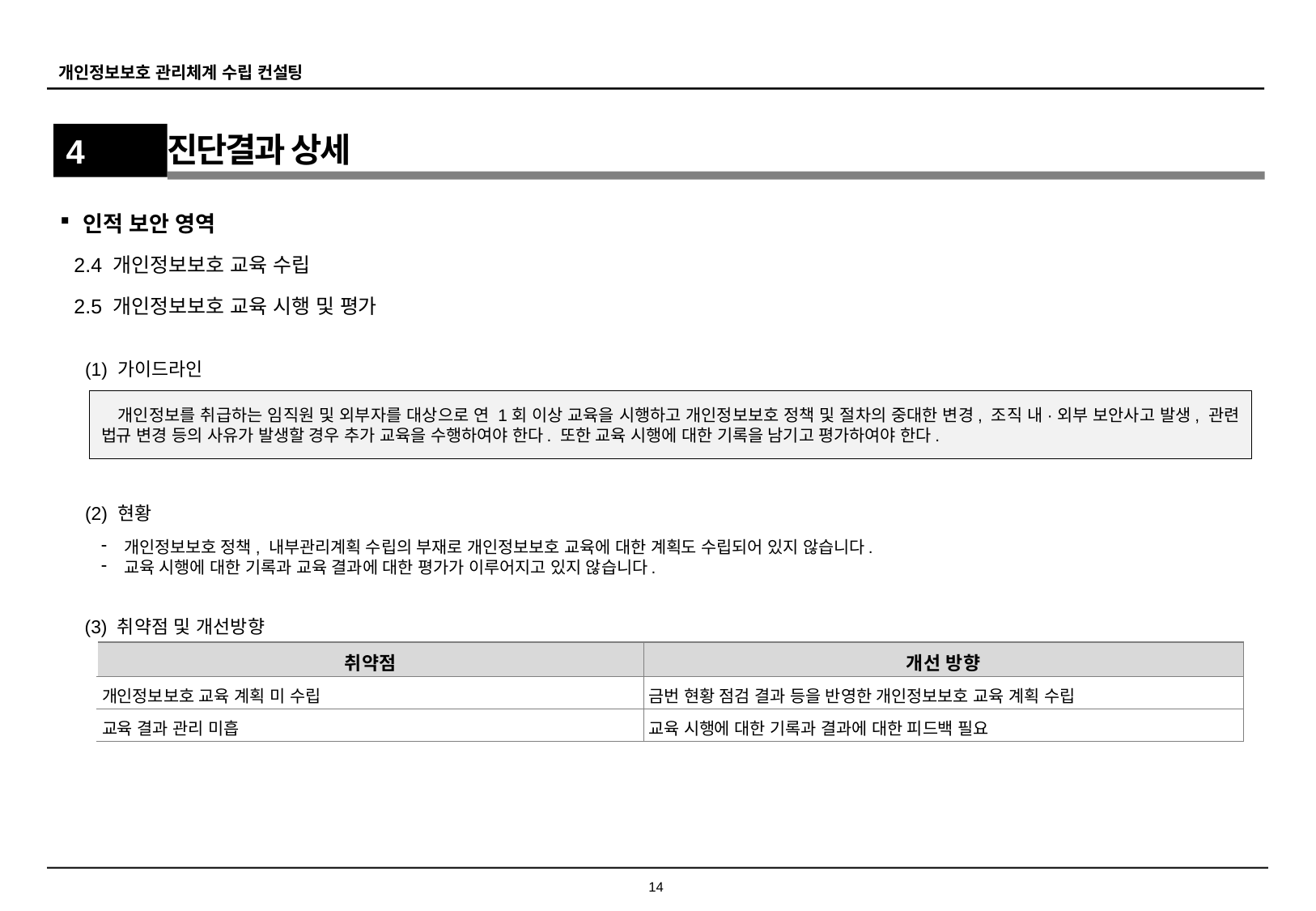

4
진단결과 상세

인적 보안 영역
2.4 개인정보보호 교육 수립
2.5 개인정보보호 교육 시행 및 평가
(1) 가이드라인
개인정보를 취급하는 임직원 및 외부자를 대상으로 연 1회 이상 교육을 시행하고 개인정보보호 정책 및 절차의 중대한 변경, 조직 내 ∙ 외부 보안사고 발생, 관련 법규 변경 등의 사유가 발생할 경우 추가 교육을 수행하여야 한다. 또한 교육 시행에 대한 기록을 남기고 평가하여야 한다.
(2) 현황
개인정보보호 정책, 내부관리계획 수립의 부재로 개인정보보호 교육에 대한 계획도 수립되어 있지 않습니다.
교육 시행에 대한 기록과 교육 결과에 대한 평가가 이루어지고 있지 않습니다.
(3) 취약점 및 개선방향
| 취약점 | 개선 방향 |
| --- | --- |
| 개인정보보호 교육 계획 미 수립 | 금번 현황 점검 결과 등을 반영한 개인정보보호 교육 계획 수립 |
| 교육 결과 관리 미흡 | 교육 시행에 대한 기록과 결과에 대한 피드백 필요 |